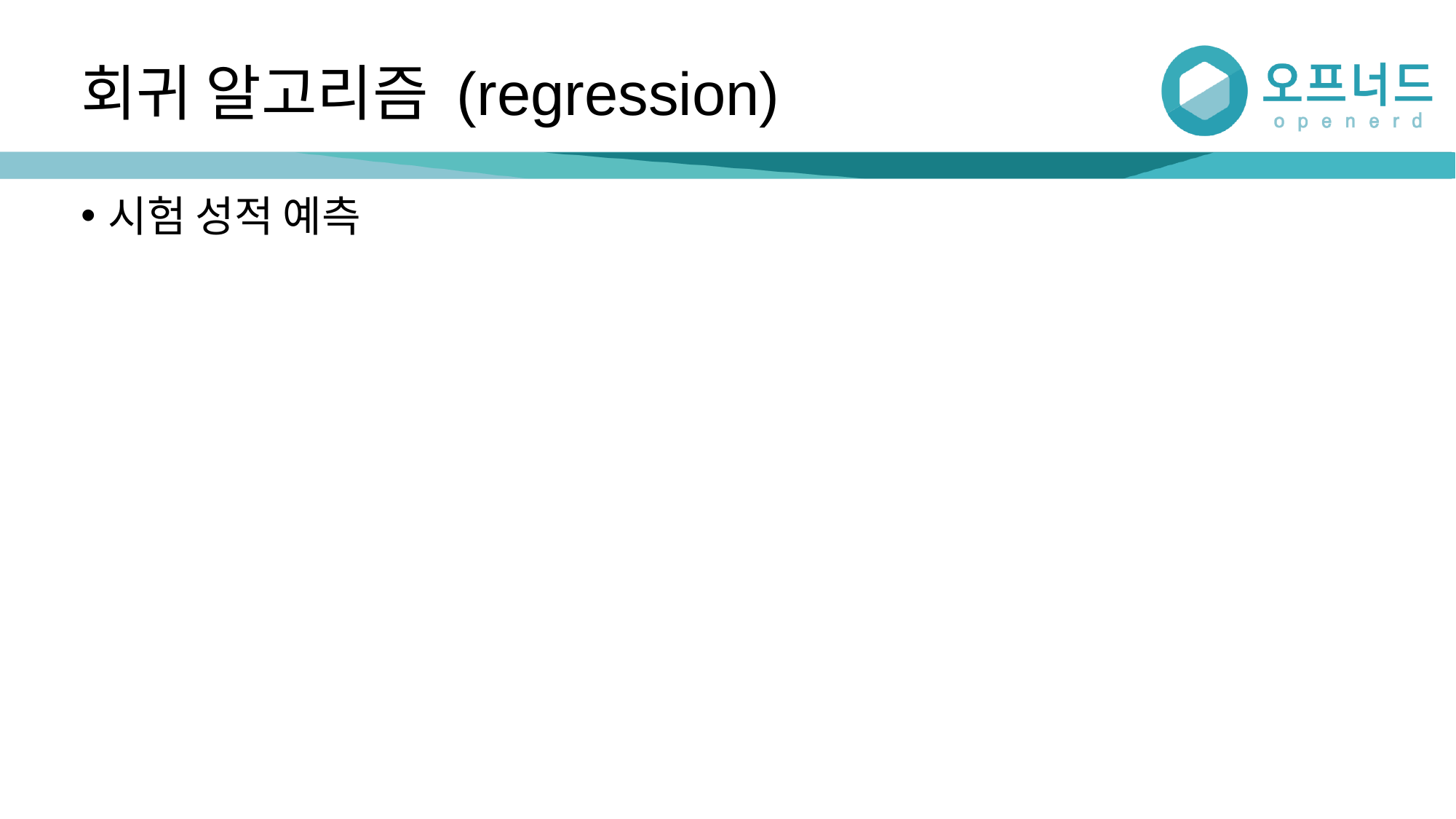

# 회귀 알고리즘 (regression)
시험 성적 예측